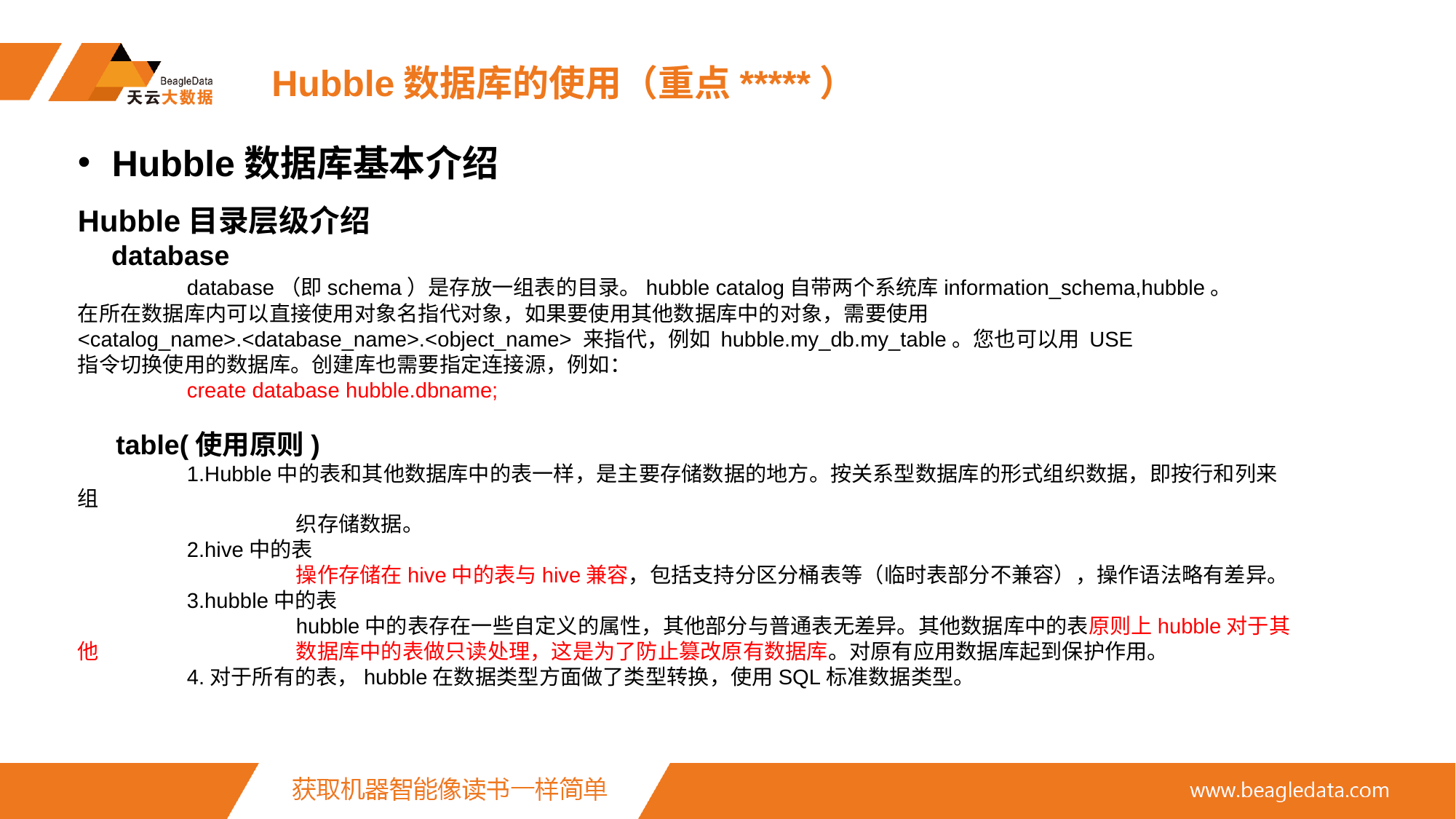

# Hubble数据库的使用（重点*****）
Hubble数据库基本介绍
Hubble目录层级介绍
     database
	database（即schema）是存放一组表的目录。hubble catalog自带两个系统库information_schema,hubble。
在所在数据库内可以直接使用对象名指代对象，如果要使用其他数据库中的对象，需要使用
<catalog_name>.<database_name>.<object_name> 来指代，例如 hubble.my_db.my_table。您也可以用 USE
指令切换使用的数据库。创建库也需要指定连接源，例如：
	create database hubble.dbname;

     table(使用原则)
	1.Hubble中的表和其他数据库中的表一样，是主要存储数据的地方。按关系型数据库的形式组织数据，即按行和列来组
		织存储数据。
	2.hive中的表
		操作存储在hive中的表与hive兼容，包括支持分区分桶表等（临时表部分不兼容），操作语法略有差异。
	3.hubble中的表
		hubble中的表存在一些自定义的属性，其他部分与普通表无差异。其他数据库中的表原则上hubble对于其他		数据库中的表做只读处理，这是为了防止篡改原有数据库。对原有应用数据库起到保护作用。
	4.对于所有的表，hubble在数据类型方面做了类型转换，使用SQL标准数据类型。